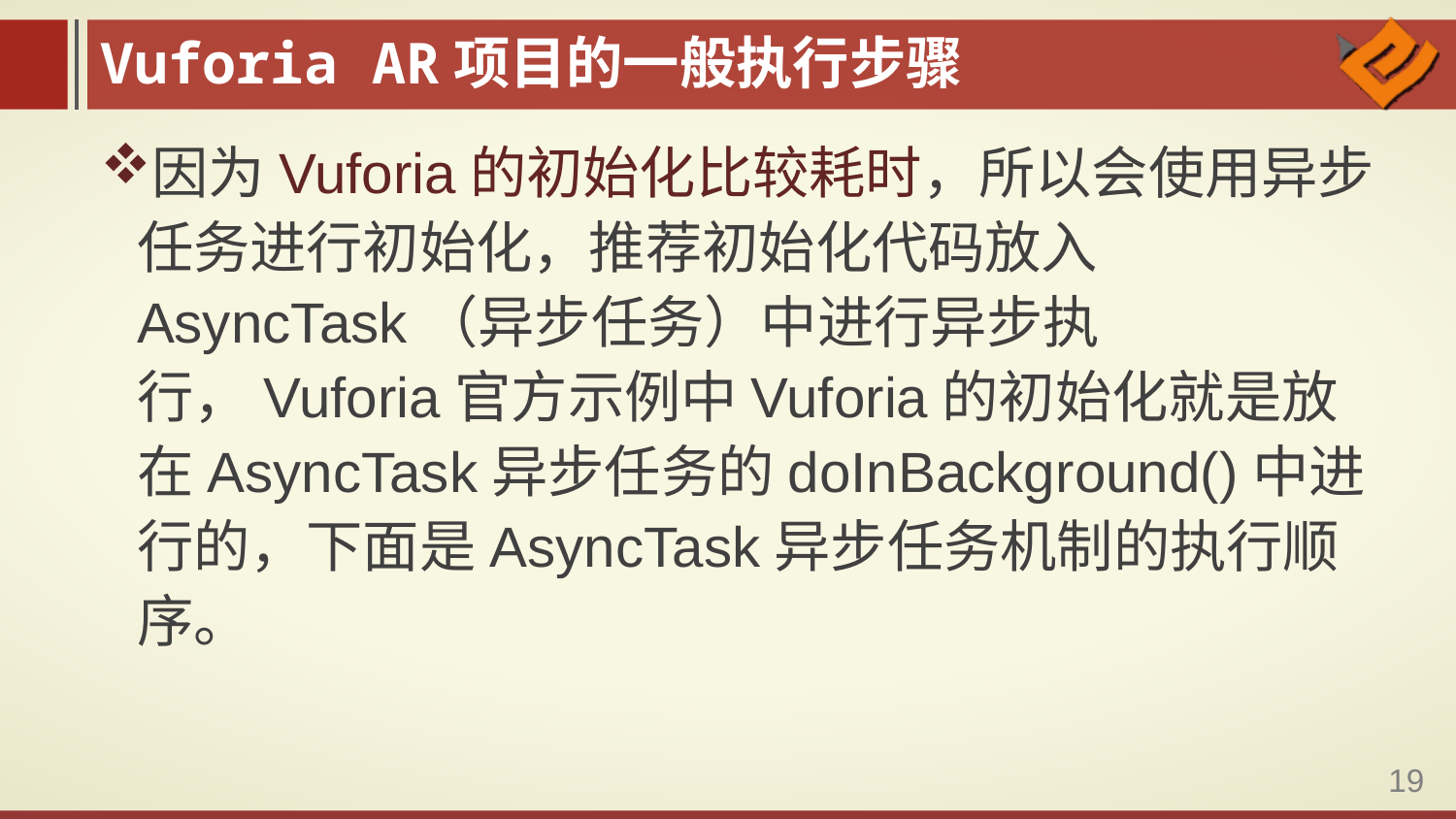

Vuforia AR项目的一般执行步骤
因为Vuforia的初始化比较耗时，所以会使用异步任务进行初始化，推荐初始化代码放入AsyncTask（异步任务）中进行异步执行，Vuforia官方示例中Vuforia的初始化就是放在AsyncTask异步任务的doInBackground()中进行的，下面是AsyncTask异步任务机制的执行顺序。